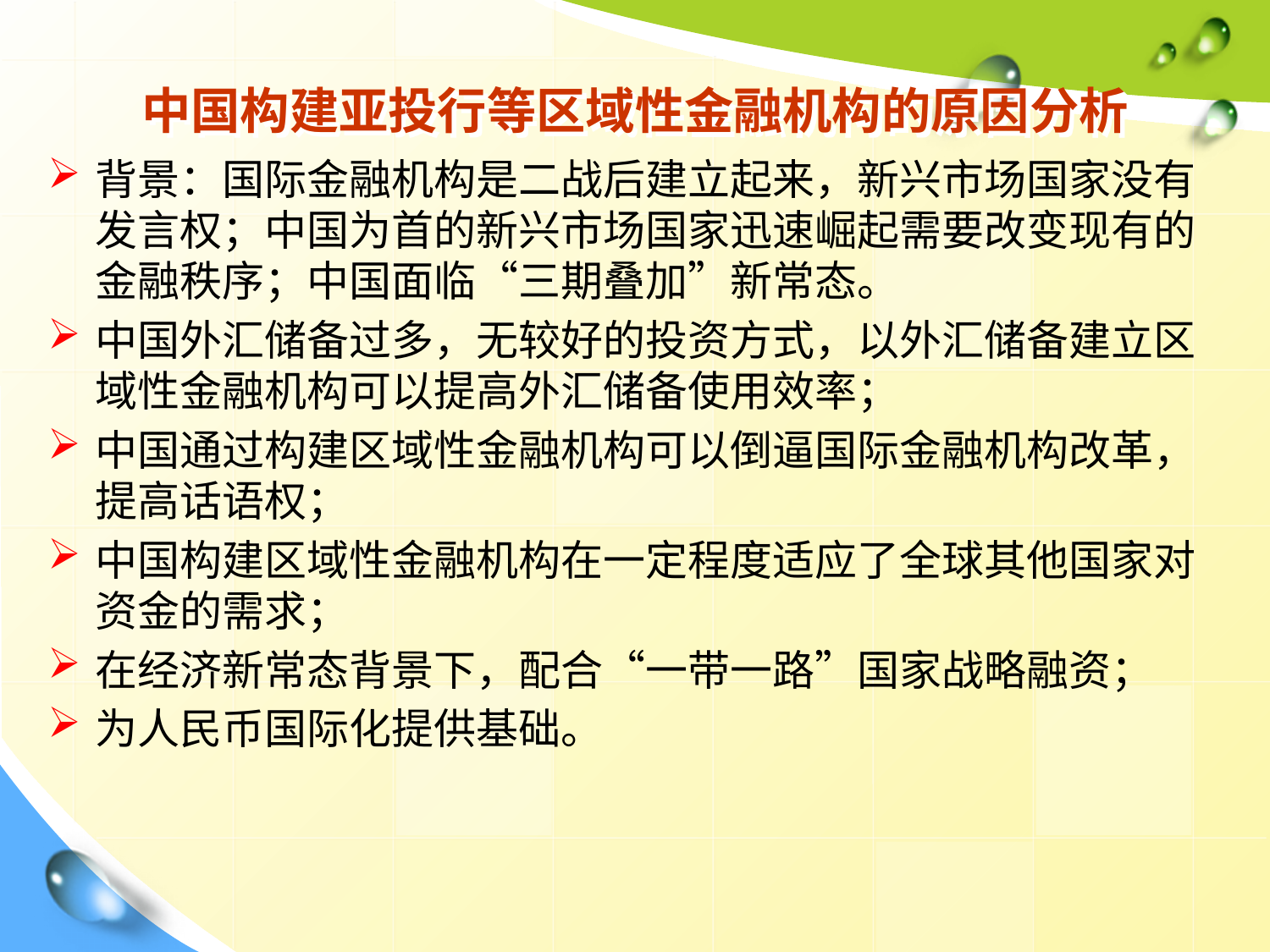

# 中国构建亚投行等区域性金融机构的原因分析
背景：国际金融机构是二战后建立起来，新兴市场国家没有发言权；中国为首的新兴市场国家迅速崛起需要改变现有的金融秩序；中国面临“三期叠加”新常态。
中国外汇储备过多，无较好的投资方式，以外汇储备建立区域性金融机构可以提高外汇储备使用效率；
中国通过构建区域性金融机构可以倒逼国际金融机构改革，提高话语权；
中国构建区域性金融机构在一定程度适应了全球其他国家对资金的需求；
在经济新常态背景下，配合“一带一路”国家战略融资；
为人民币国际化提供基础。